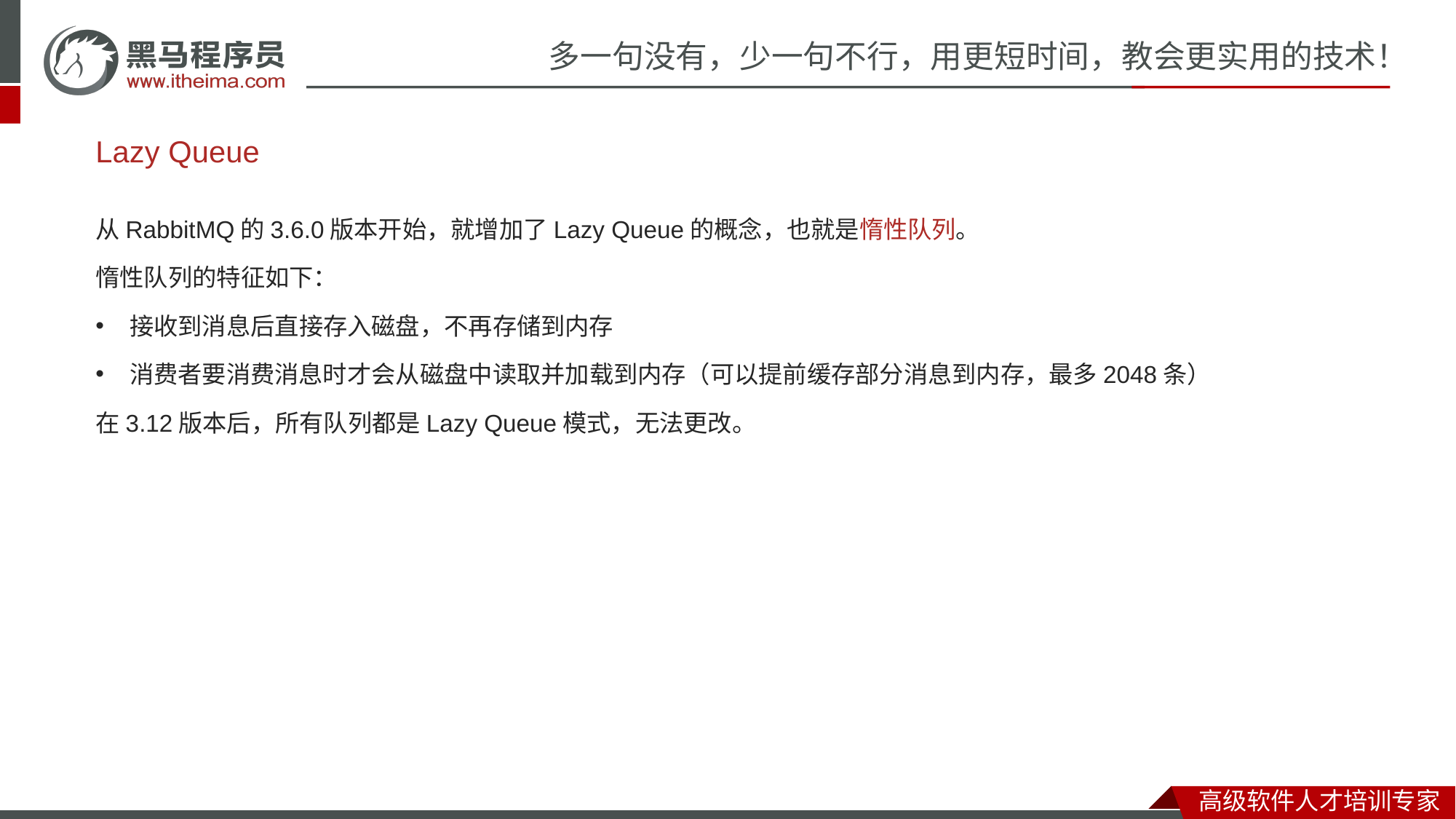

# Lazy Queue
从RabbitMQ的3.6.0版本开始，就增加了Lazy Queue的概念，也就是惰性队列。
惰性队列的特征如下：
接收到消息后直接存入磁盘，不再存储到内存
消费者要消费消息时才会从磁盘中读取并加载到内存（可以提前缓存部分消息到内存，最多2048条）
在3.12版本后，所有队列都是Lazy Queue模式，无法更改。